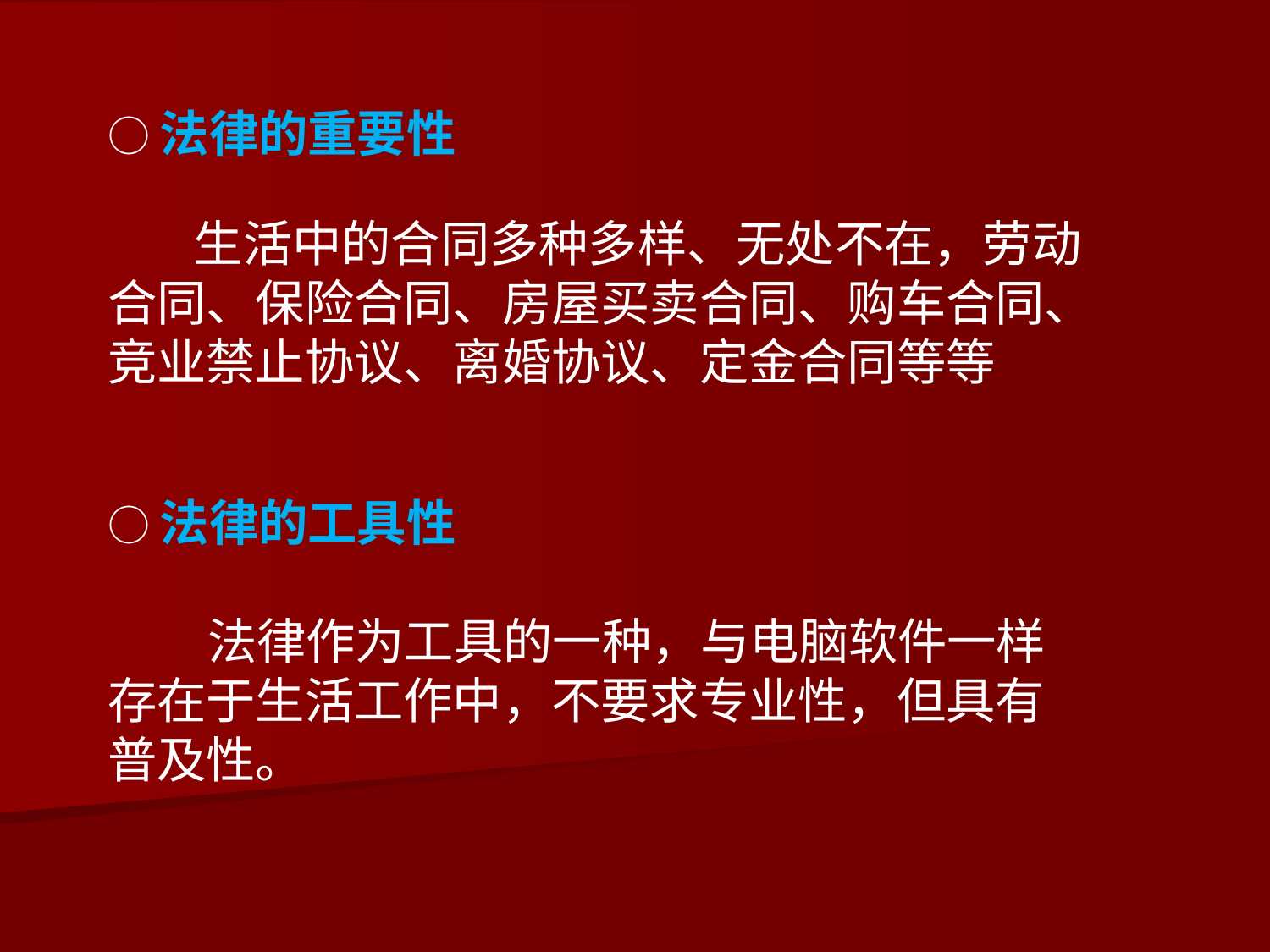

○法律的重要性

        生活中的合同多种多样、无处不在，劳动合同、保险合同、房屋买卖合同、购车合同、竞业禁止协议、离婚协议、定金合同等等

○法律的工具性

        法律作为工具的一种，与电脑软件一样存在于生活工作中，不要求专业性，但具有普及性。

2